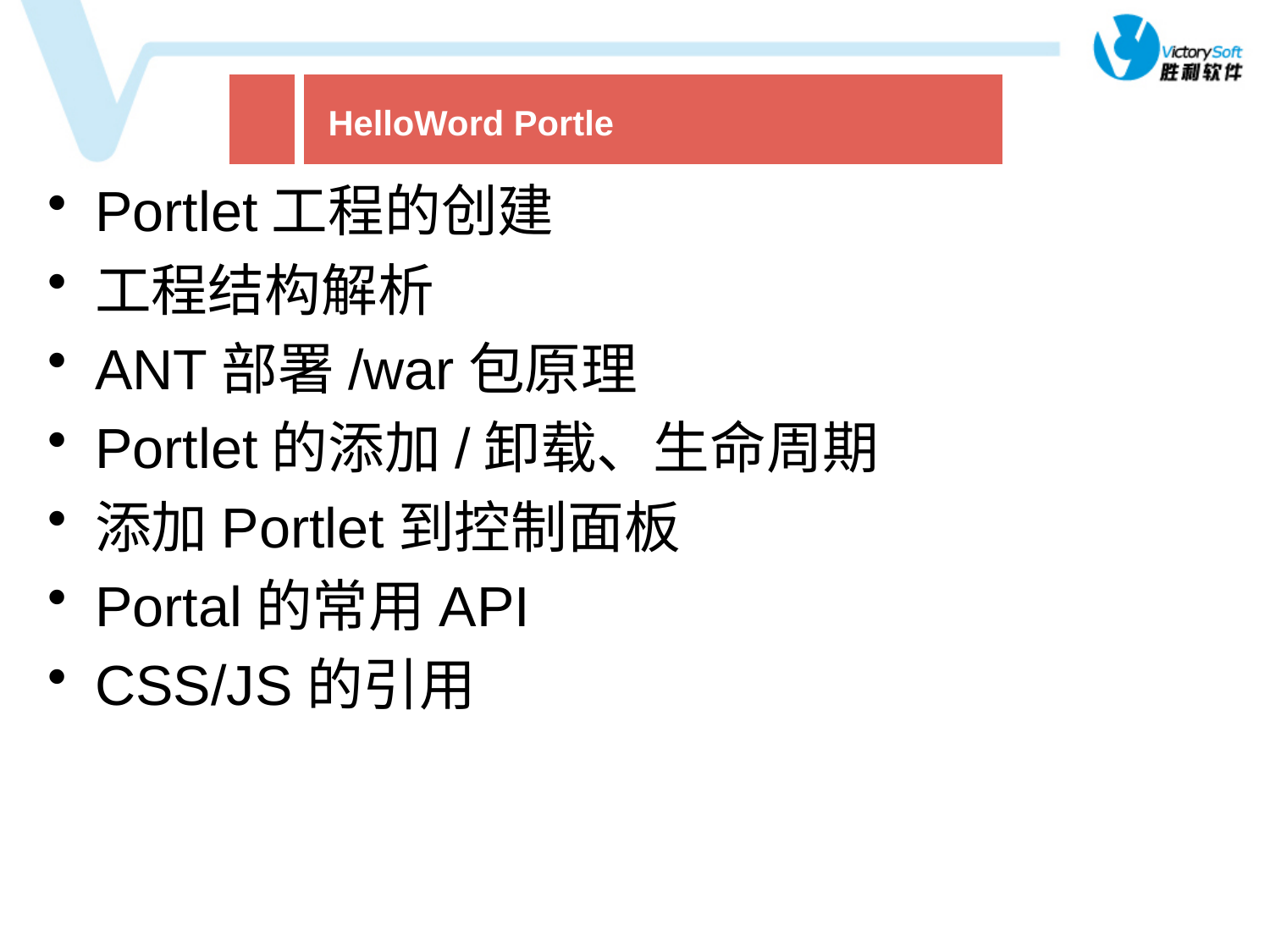

|  | HelloWord Portle |
| --- | --- |
Portlet工程的创建
工程结构解析
ANT部署/war包原理
Portlet的添加/卸载、生命周期
添加Portlet到控制面板
Portal的常用API
CSS/JS的引用